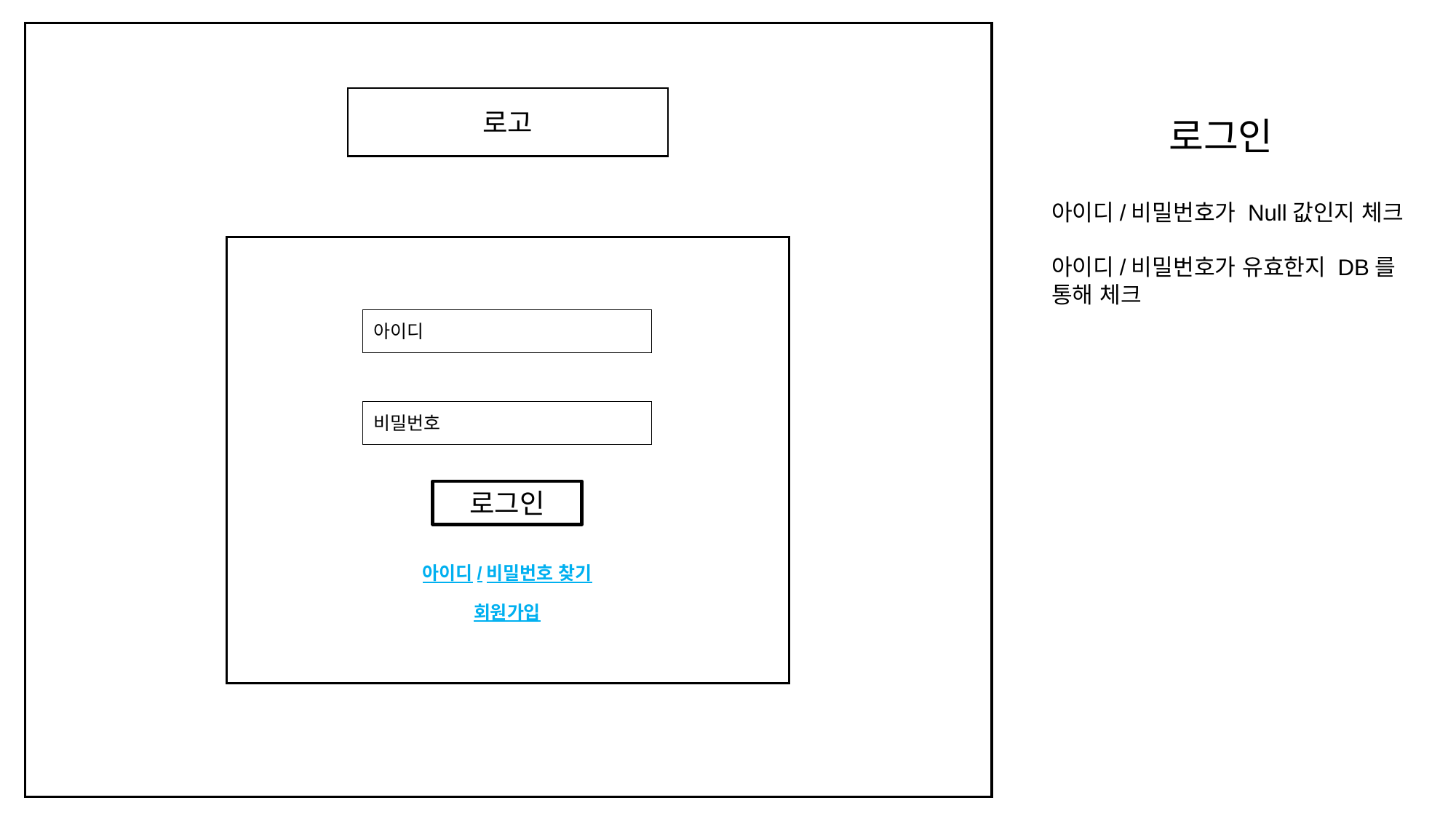

로고
# 로그인
아이디/비밀번호가 Null값인지 체크

아이디/비밀번호가 유효한지 DB를 통해 체크

아이디

비밀번호
로그인
아이디/비밀번호 찾기
회원가입